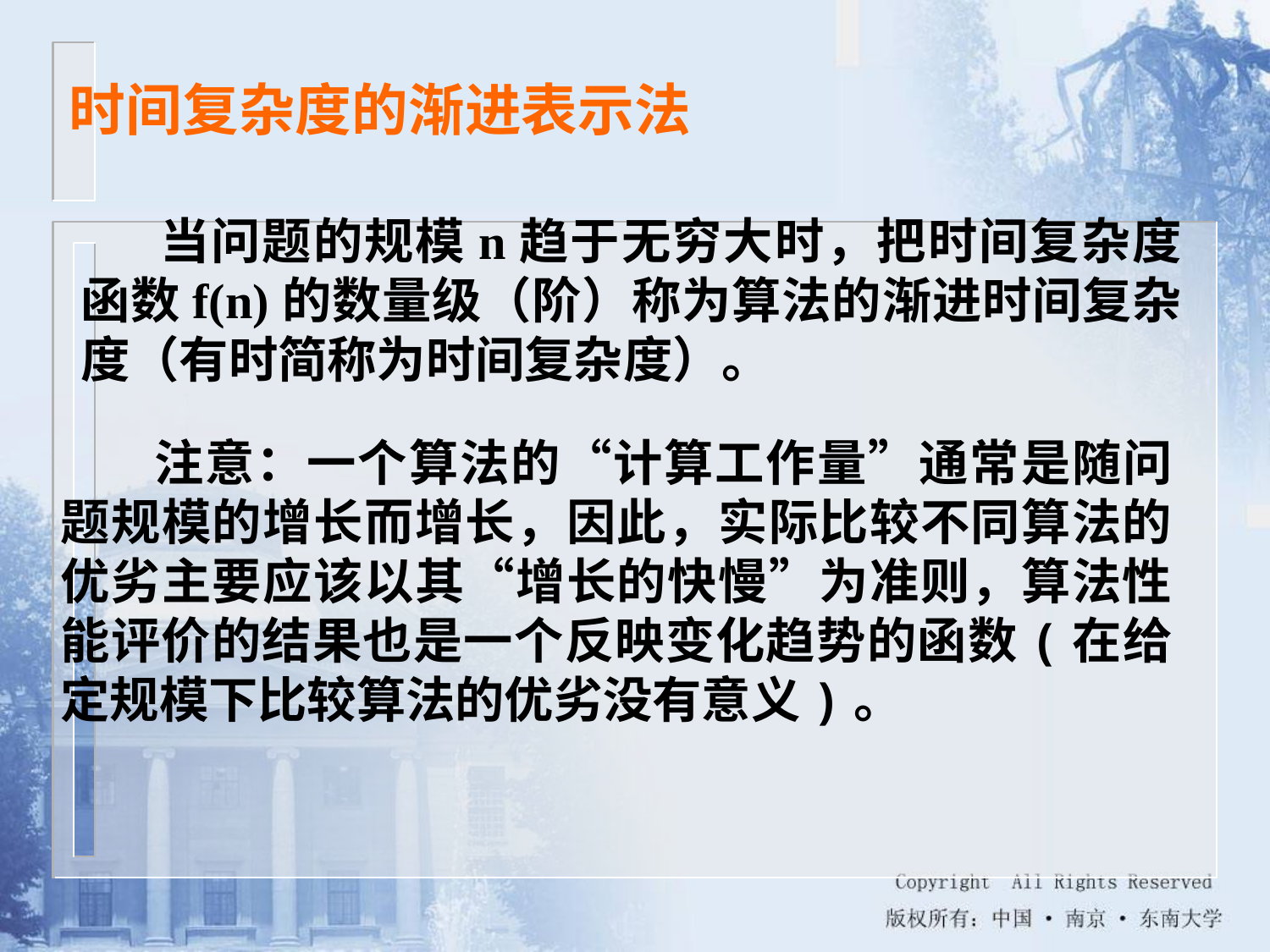

时间复杂度的渐进表示法
当问题的规模n趋于无穷大时，把时间复杂度函数f(n)的数量级（阶）称为算法的渐进时间复杂度（有时简称为时间复杂度）。
注意：一个算法的“计算工作量”通常是随问题规模的增长而增长，因此，实际比较不同算法的优劣主要应该以其“增长的快慢”为准则，算法性能评价的结果也是一个反映变化趋势的函数(在给定规模下比较算法的优劣没有意义)。